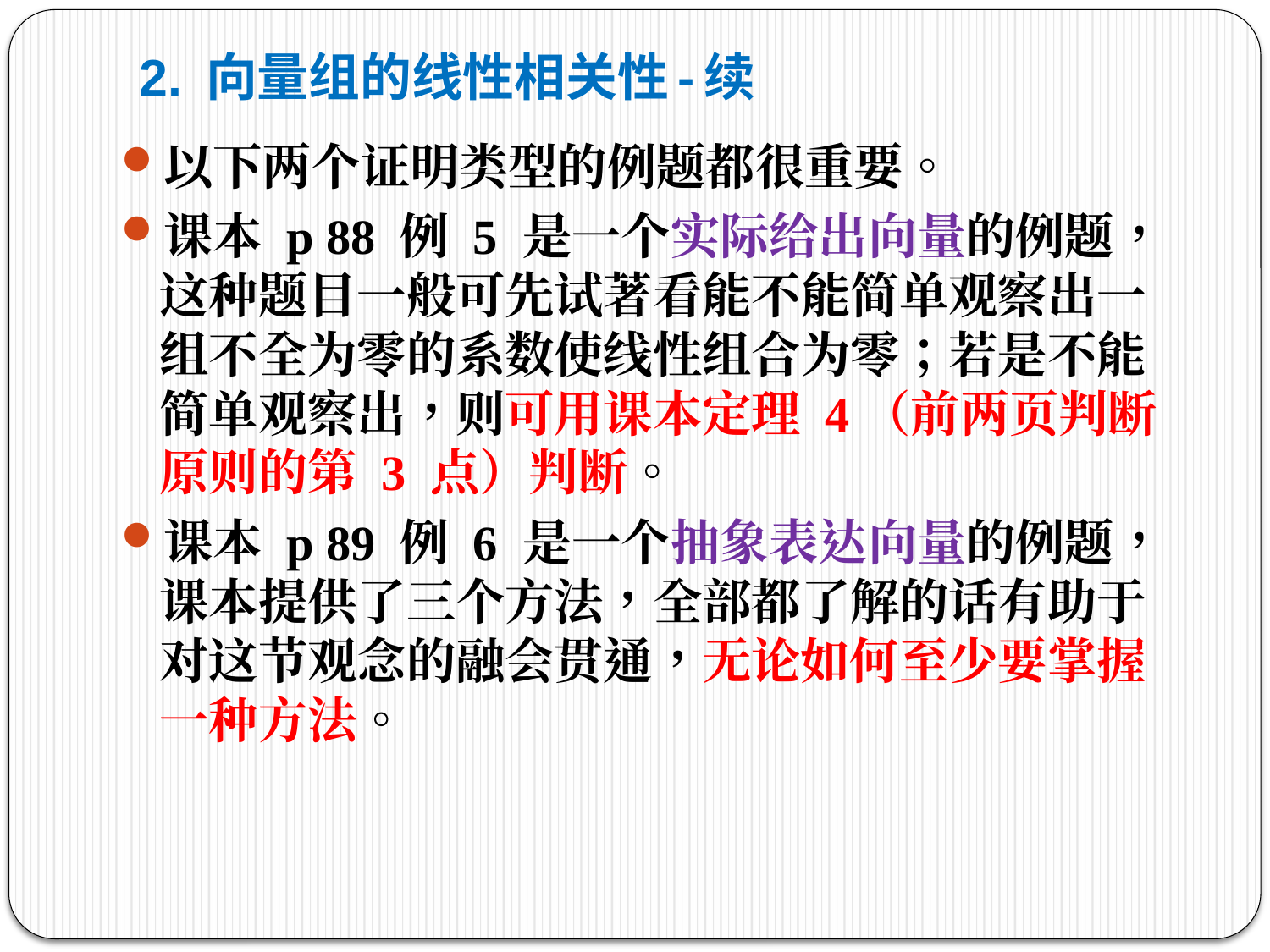

# 2. 向量组的线性相关性-续
以下两个证明类型的例题都很重要。
课本 p 88 例 5 是一个实际给出向量的例题，这种题目一般可先试著看能不能简单观察出一组不全为零的系数使线性组合为零；若是不能简单观察出，则可用课本定理 4（前两页判断原则的第 3 点）判断。
课本 p 89 例 6 是一个抽象表达向量的例题，课本提供了三个方法，全部都了解的话有助于对这节观念的融会贯通，无论如何至少要掌握一种方法。